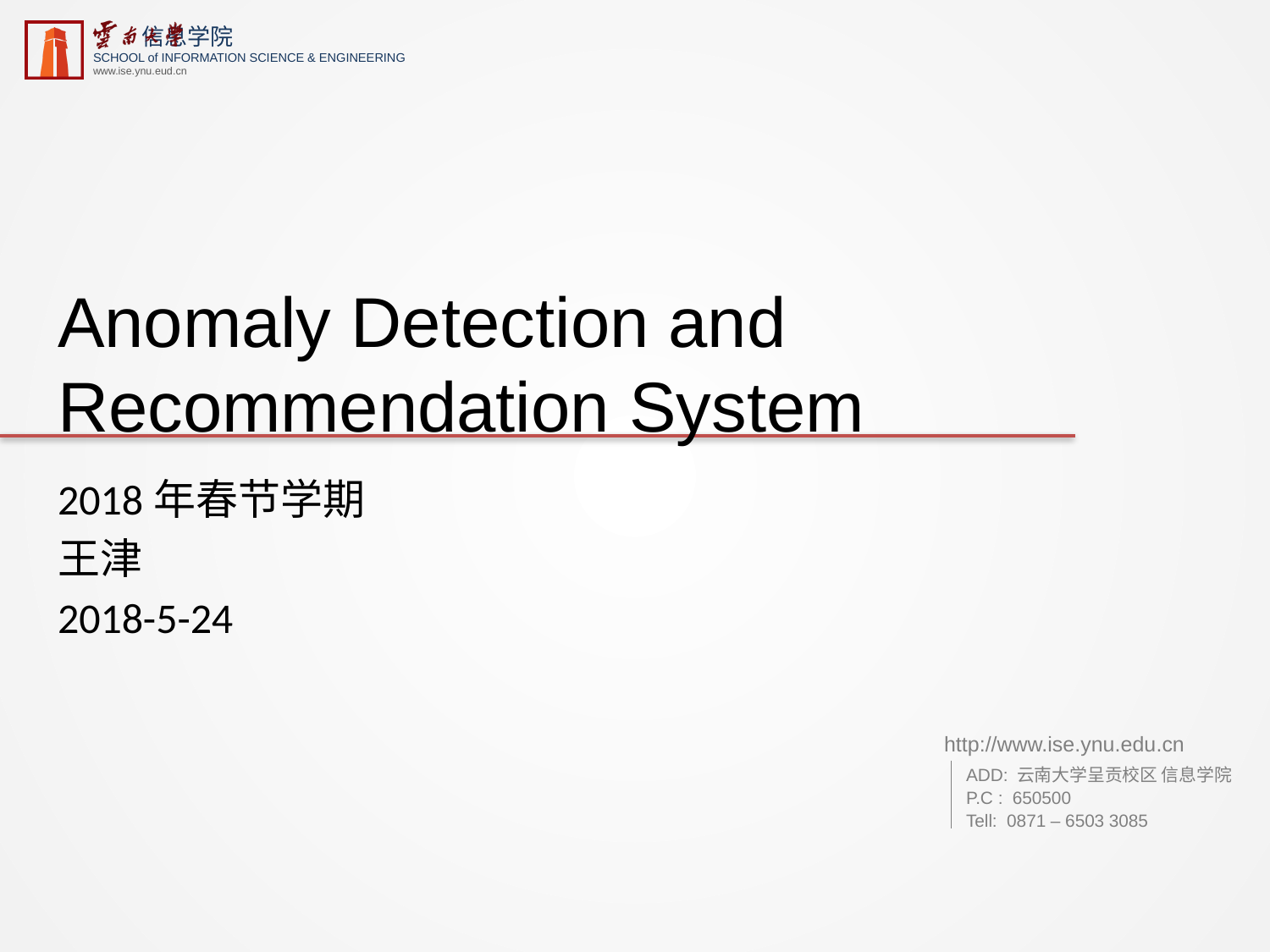

# Anomaly Detection and Recommendation System
2018年春节学期
王津
2018-5-24